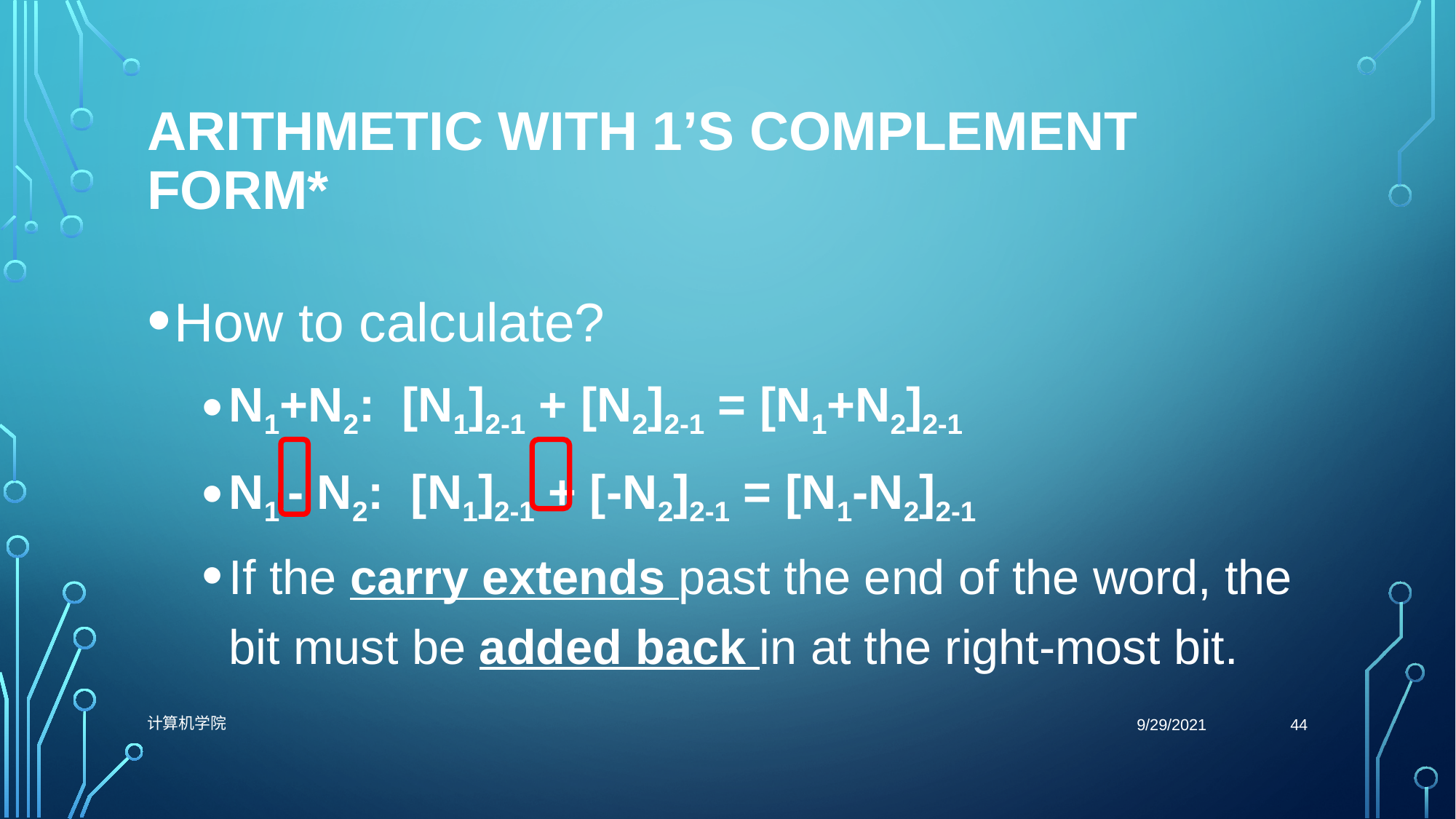

# Arithmetic with 1’s complement form*
How to calculate?
N1+N2:  [N1]2-1 + [N2]2-1 = [N1+N2]2-1
N1 - N2:  [N1]2-1 + [-N2]2-1 = [N1-N2]2-1
If the carry extends past the end of the word, the bit must be added back in at the right-most bit.

44
计算机学院
9/29/2021